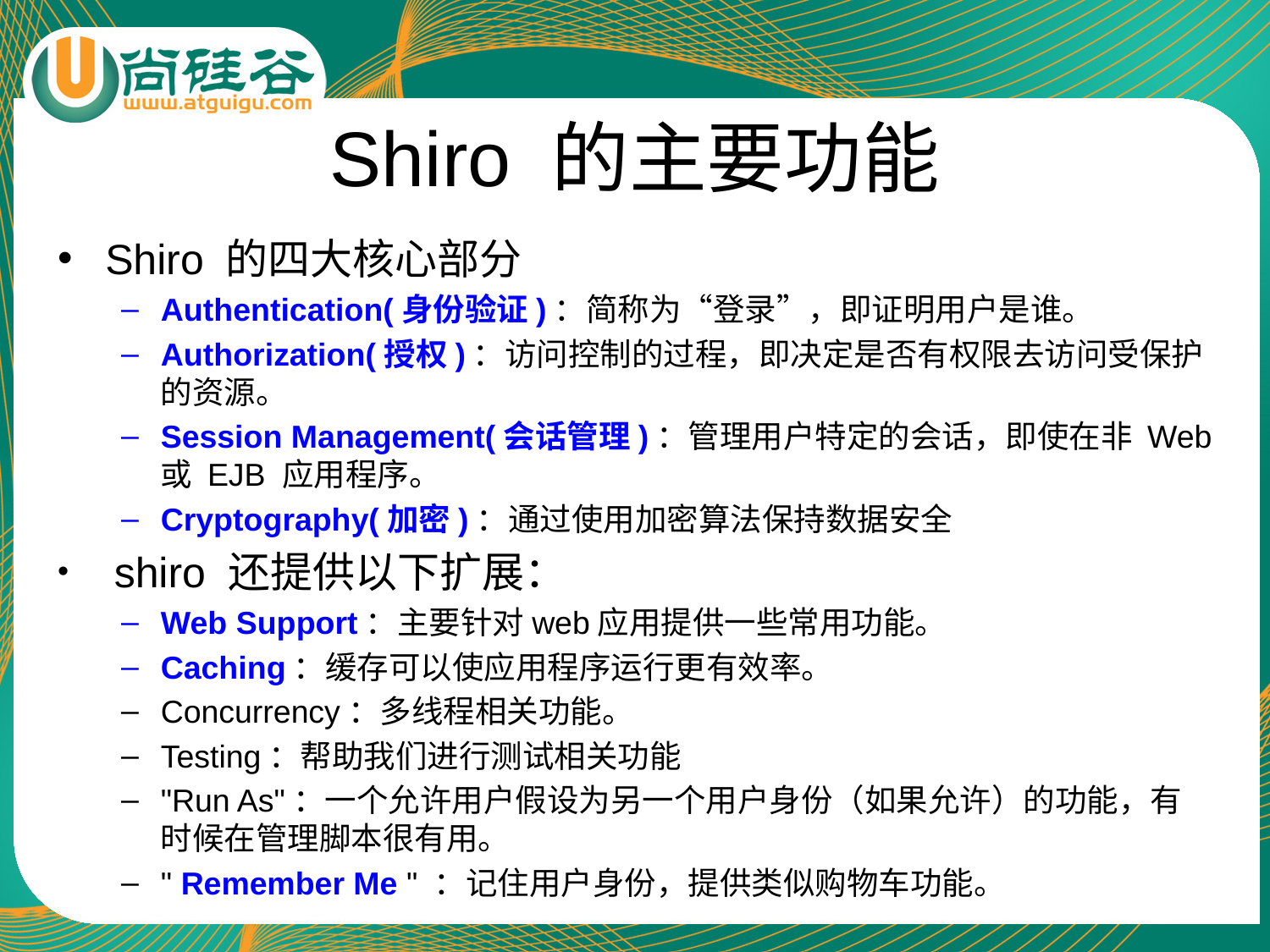

# Shiro 的主要功能
Shiro 的四大核心部分
Authentication(身份验证)：简称为“登录”，即证明用户是谁。
Authorization(授权)：访问控制的过程，即决定是否有权限去访问受保护的资源。
Session Management(会话管理)：管理用户特定的会话，即使在非 Web 或 EJB 应用程序。
Cryptography(加密)：通过使用加密算法保持数据安全
 shiro 还提供以下扩展：
Web Support：主要针对web应用提供一些常用功能。
Caching：缓存可以使应用程序运行更有效率。
Concurrency：多线程相关功能。
Testing：帮助我们进行测试相关功能
"Run As"：一个允许用户假设为另一个用户身份（如果允许）的功能，有时候在管理脚本很有用。
" Remember Me " ：记住用户身份，提供类似购物车功能。